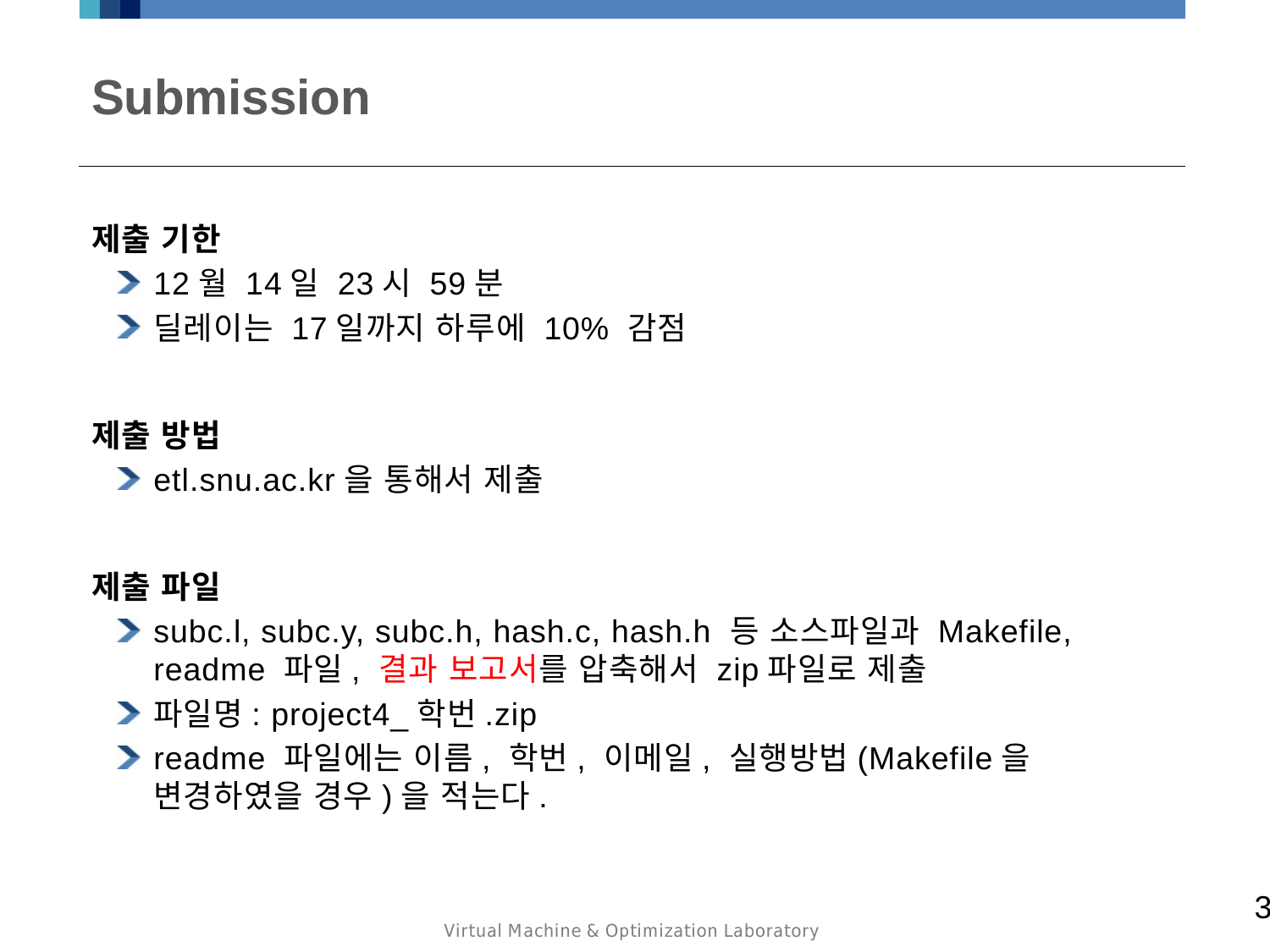

# Submission
제출 기한
12월 14일 23시 59분
딜레이는 17일까지 하루에 10% 감점

제출 방법
etl.snu.ac.kr을 통해서 제출

제출 파일
subc.l, subc.y, subc.h, hash.c, hash.h 등 소스파일과 Makefile, readme 파일, 결과 보고서를 압축해서 zip파일로 제출
파일명: project4_학번.zip
readme 파일에는 이름, 학번, 이메일, 실행방법(Makefile을 변경하였을 경우)을 적는다.